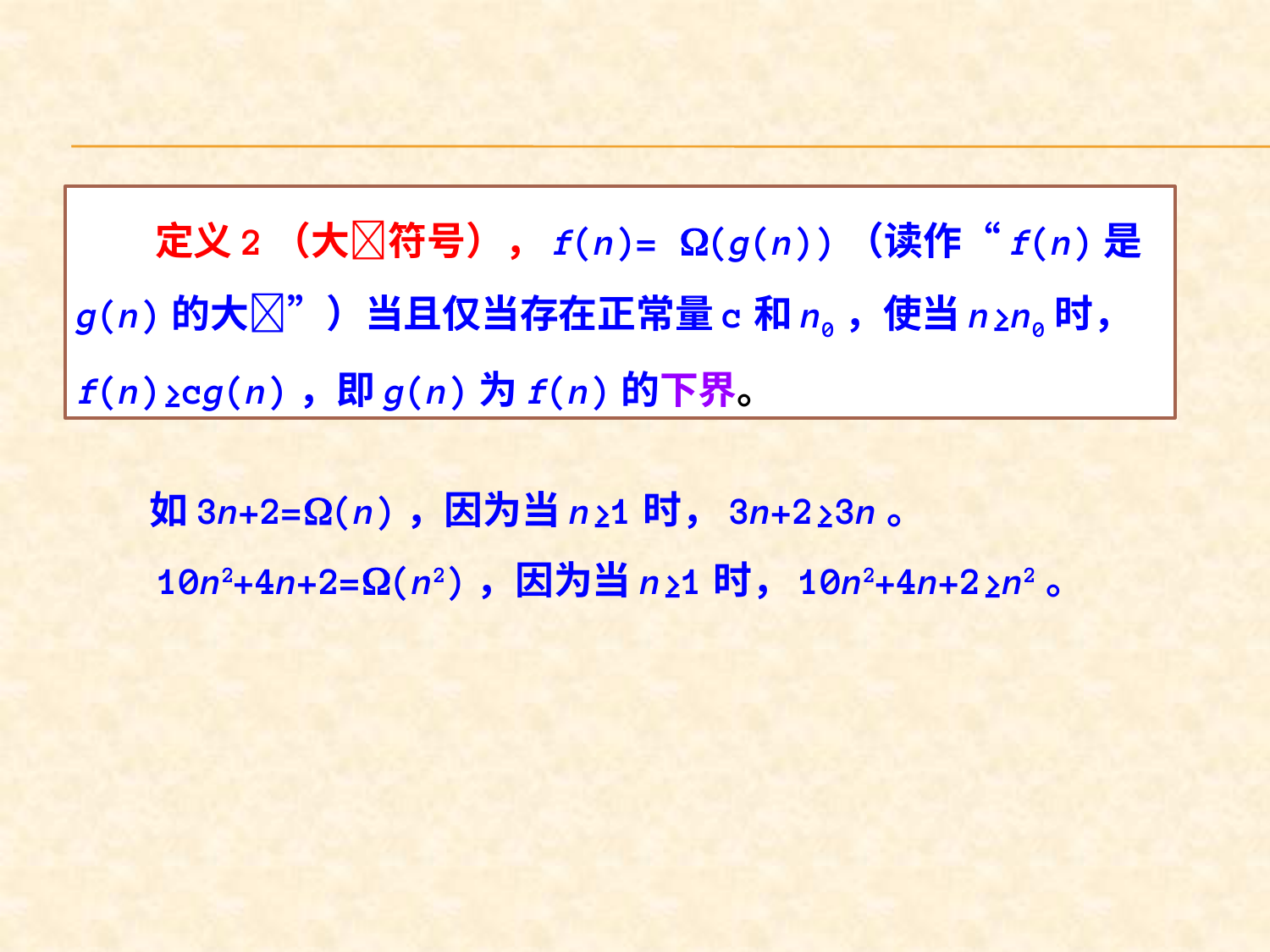

定义2（大Ω符号），f(n)= Ω(g(n))（读作“f(n)是g(n)的大Ω”）当且仅当存在正常量c和n0，使当n≥n0时，f(n)≥cg(n)，即g(n)为f(n)的下界。
　　如3n+2=Ω(n)，因为当n≥1时，3n+2≥3n。
　　10n2+4n+2=Ω(n2)，因为当n≥1时，10n2+4n+2≥n2。